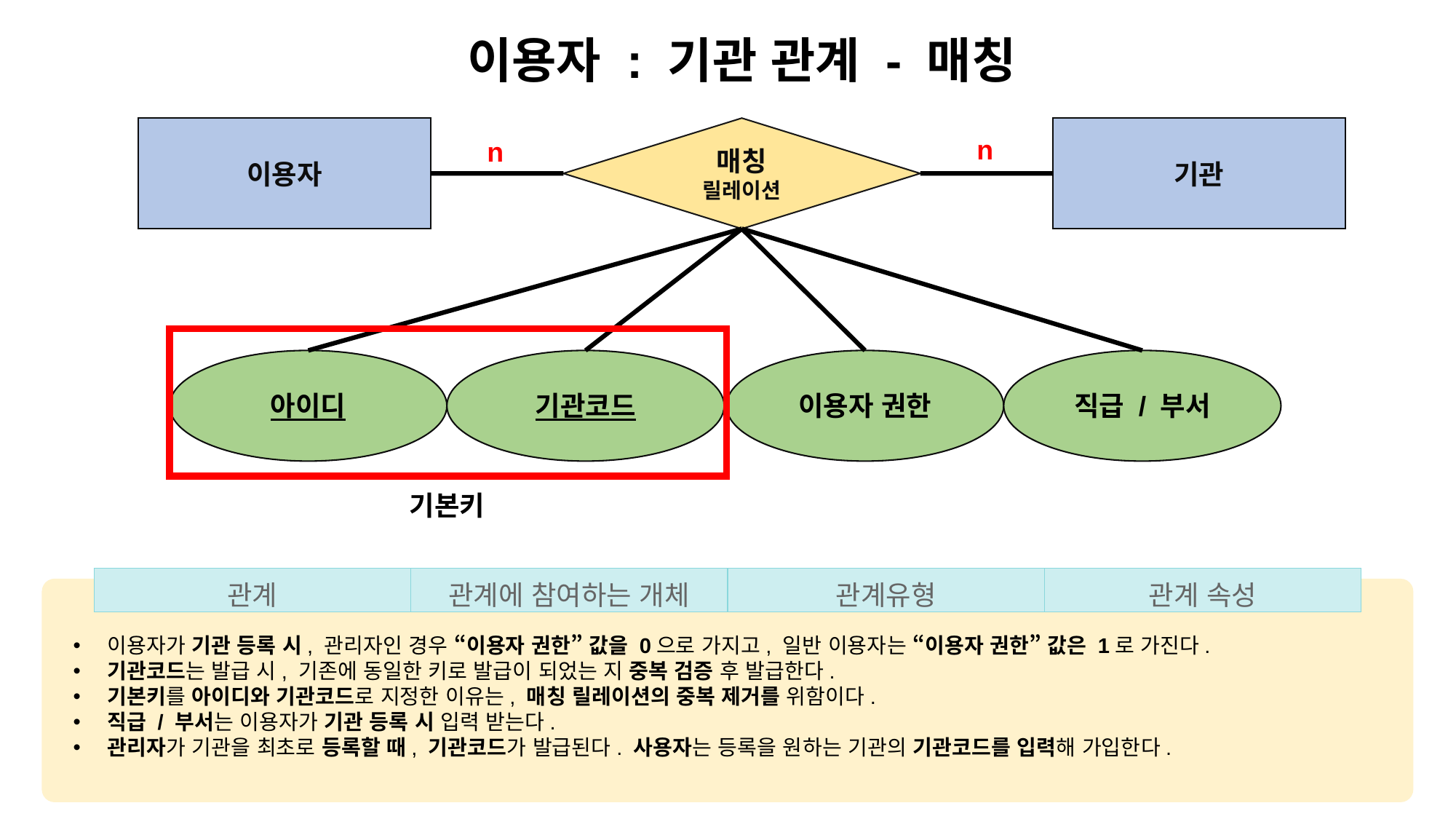

이용자 : 기관 관계 - 매칭
이용자
매칭
릴레이션
기관

아이디
기관코드
이용자 권한
직급 / 부서
기본키
n
n
| 관계 | 관계에 참여하는 개체 | 관계유형 | 관계 속성 |
| --- | --- | --- | --- |

이용자가 기관 등록 시, 관리자인 경우 “이용자 권한” 값을 0으로 가지고, 일반 이용자는 “이용자 권한” 값은 1로 가진다.
기관코드는 발급 시, 기존에 동일한 키로 발급이 되었는 지 중복 검증 후 발급한다.
기본키를 아이디와 기관코드로 지정한 이유는, 매칭 릴레이션의 중복 제거를 위함이다.
직급 / 부서는 이용자가 기관 등록 시 입력 받는다.
관리자가 기관을 최초로 등록할 때, 기관코드가 발급된다. 사용자는 등록을 원하는 기관의 기관코드를 입력해 가입한다.